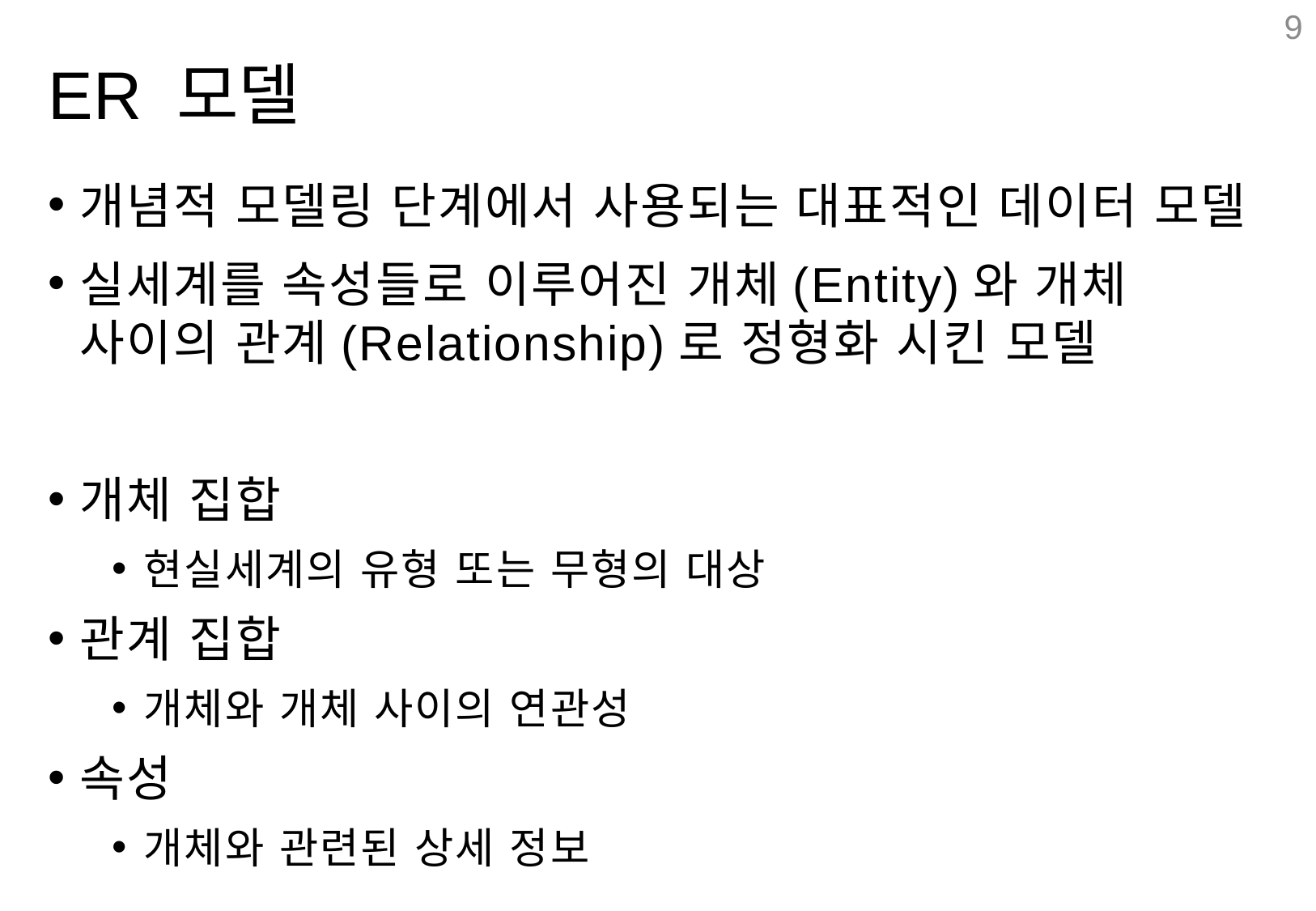

9
# ER 모델
개념적 모델링 단계에서 사용되는 대표적인 데이터 모델
실세계를 속성들로 이루어진 개체(Entity)와 개체 사이의 관계(Relationship)로 정형화 시킨 모델

개체 집합
현실세계의 유형 또는 무형의 대상
관계 집합
개체와 개체 사이의 연관성
속성
개체와 관련된 상세 정보